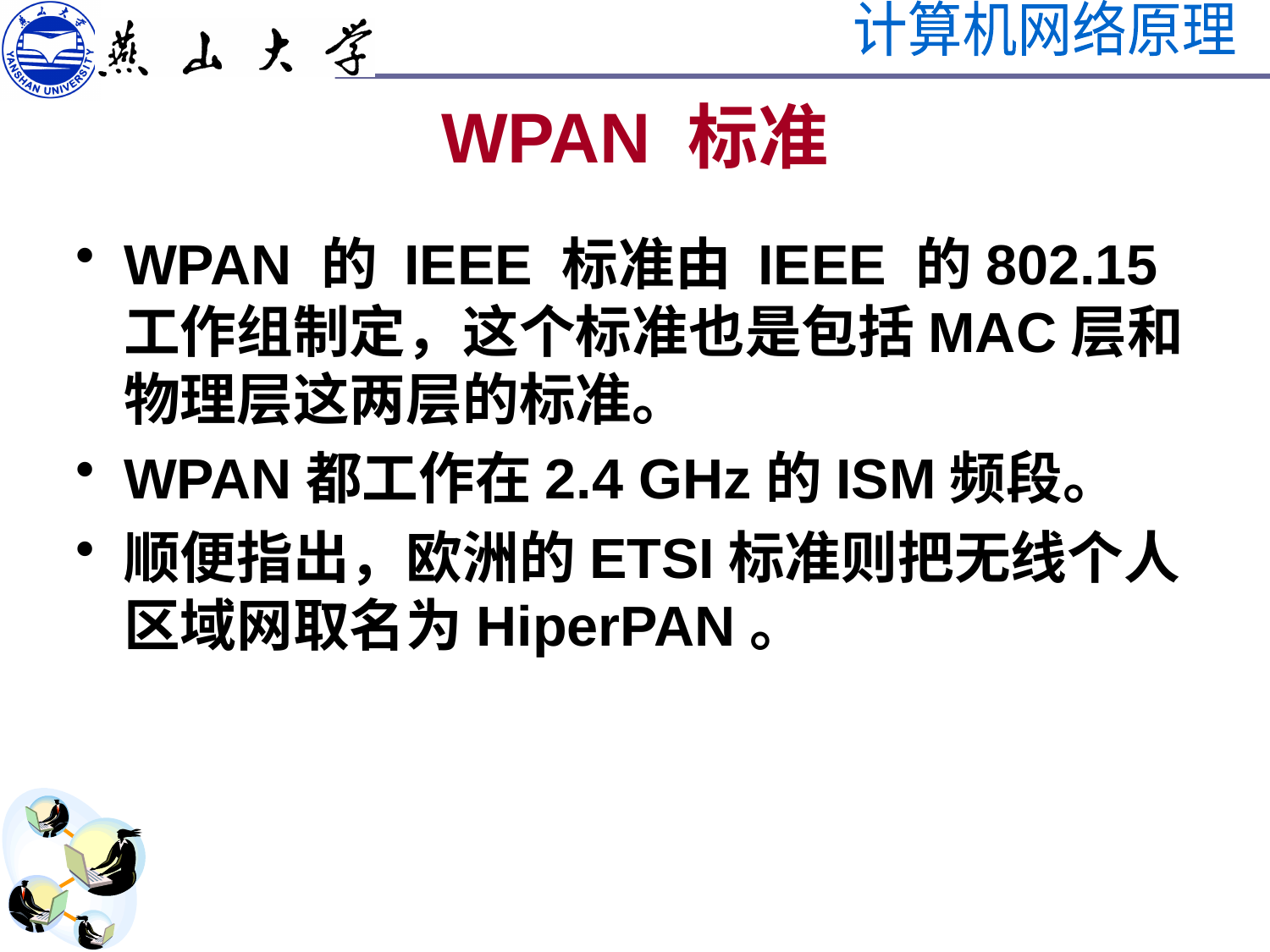

# WPAN 标准
WPAN 的 IEEE 标准由 IEEE 的802.15工作组制定，这个标准也是包括MAC层和物理层这两层的标准。
WPAN都工作在2.4 GHz的ISM频段。
顺便指出，欧洲的ETSI标准则把无线个人区域网取名为HiperPAN。